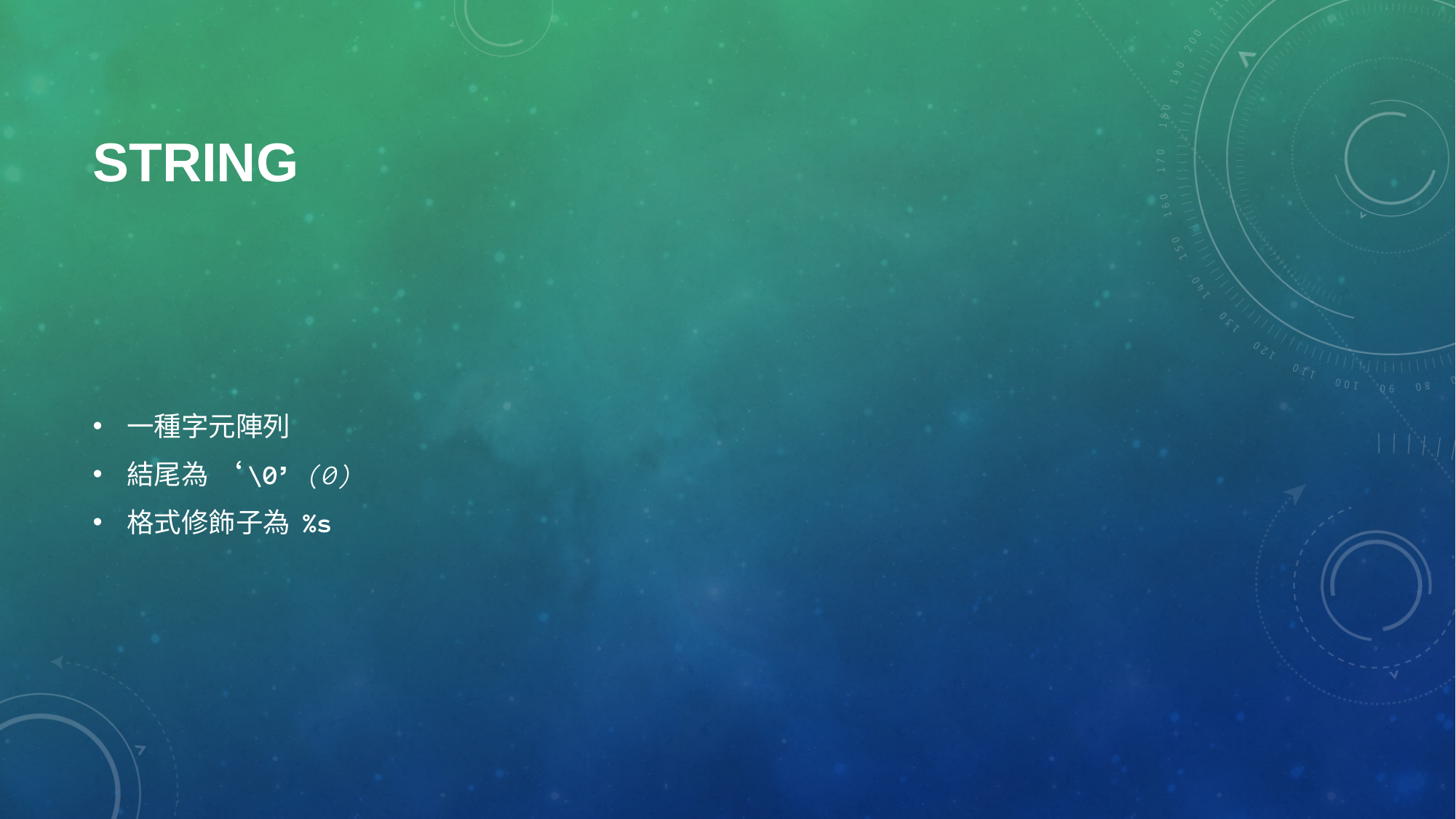

# String
一種字元陣列
結尾為 ‘\0’ (0)
格式修飾子為 %s